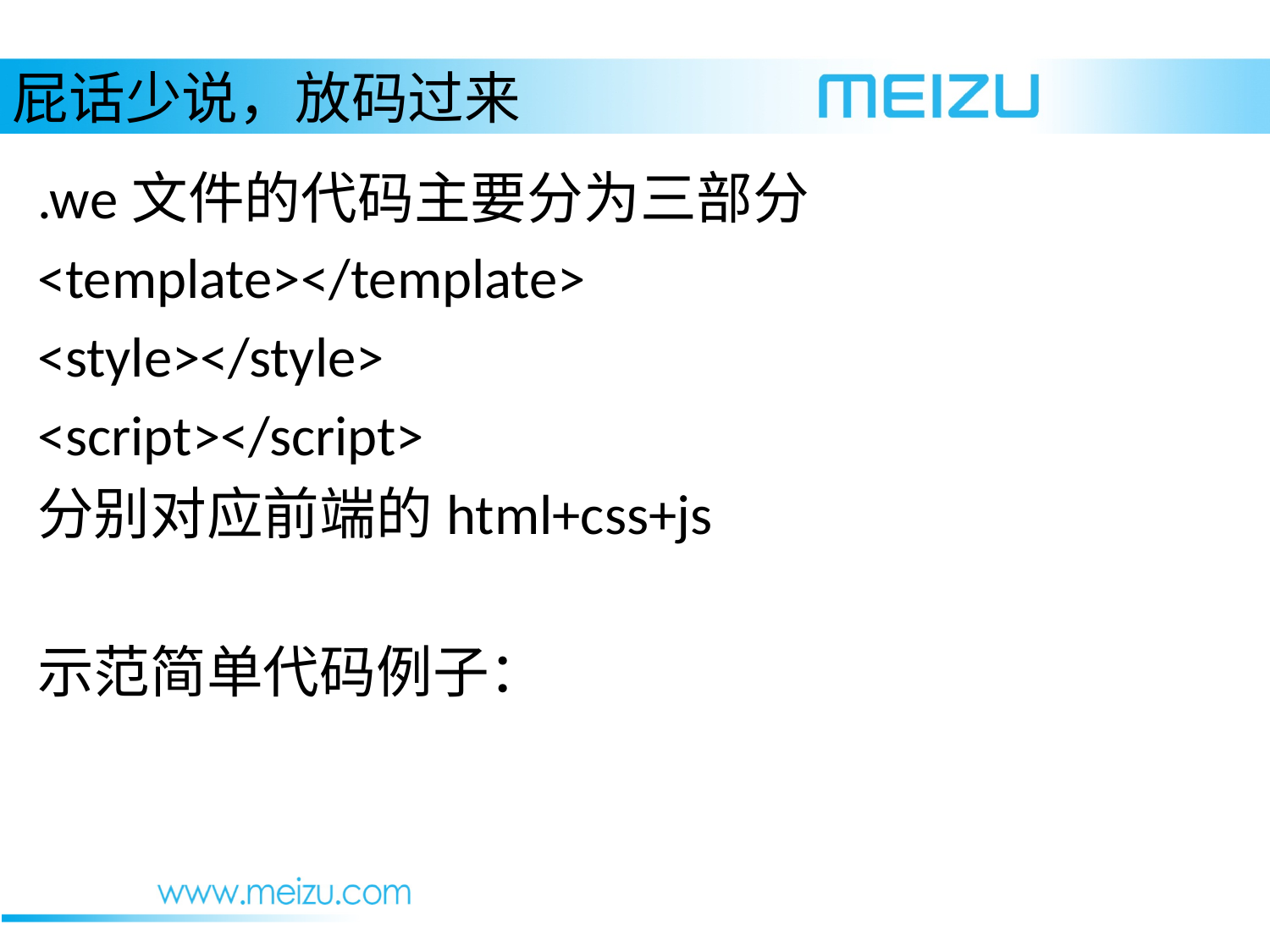

屁话少说，放码过来
.we文件的代码主要分为三部分
<template></template>
<style></style>
<script></script>
分别对应前端的html+css+js

示范简单代码例子：